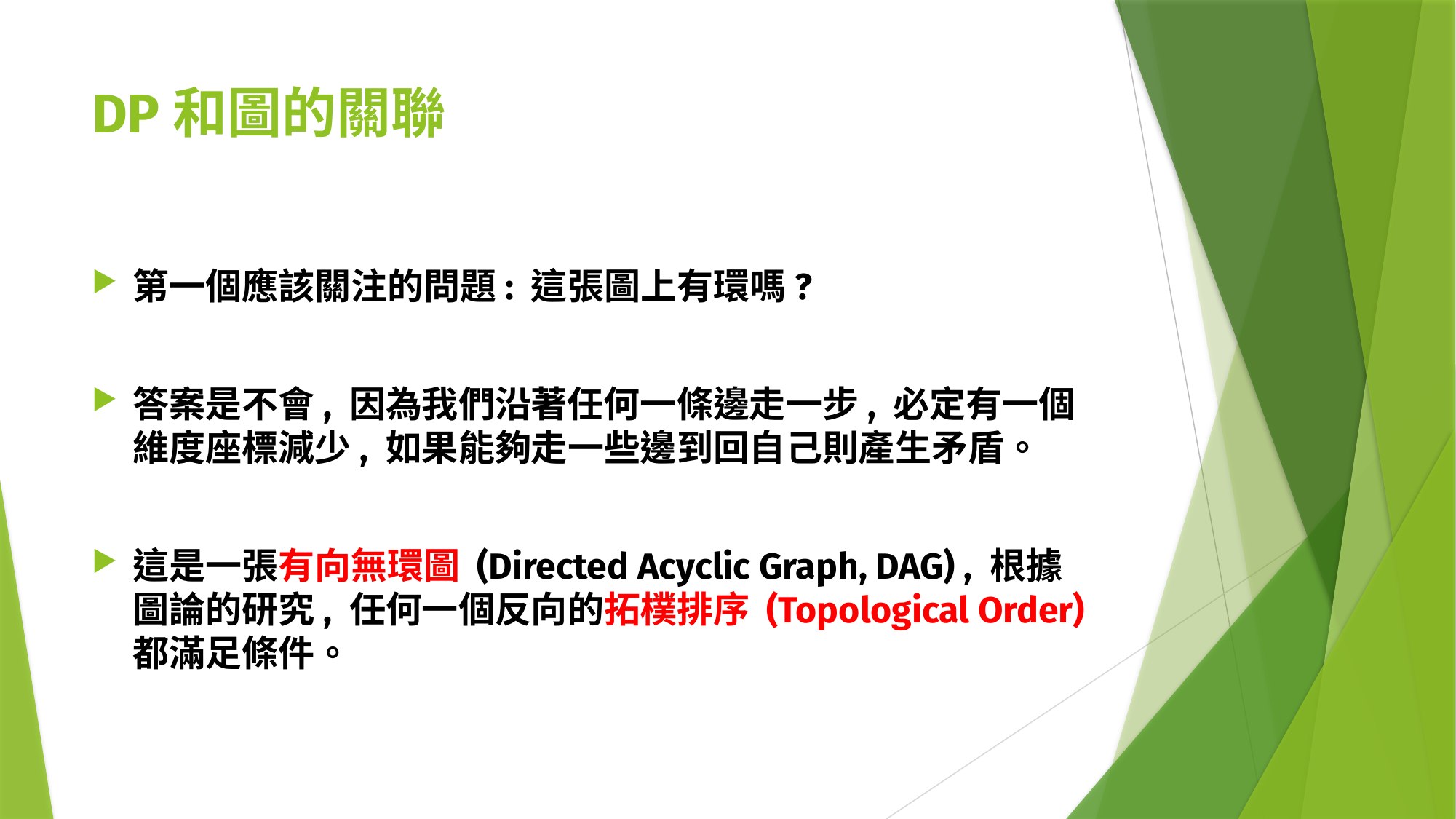

# DP和圖的關聯
第一個應該關注的問題: 這張圖上有環嗎?

答案是不會, 因為我們沿著任何一條邊走一步, 必定有一個維度座標減少, 如果能夠走一些邊到回自己則產生矛盾。

這是一張有向無環圖 (Directed Acyclic Graph, DAG) , 根據圖論的研究, 任何一個反向的拓樸排序 (Topological Order) 都滿足條件。